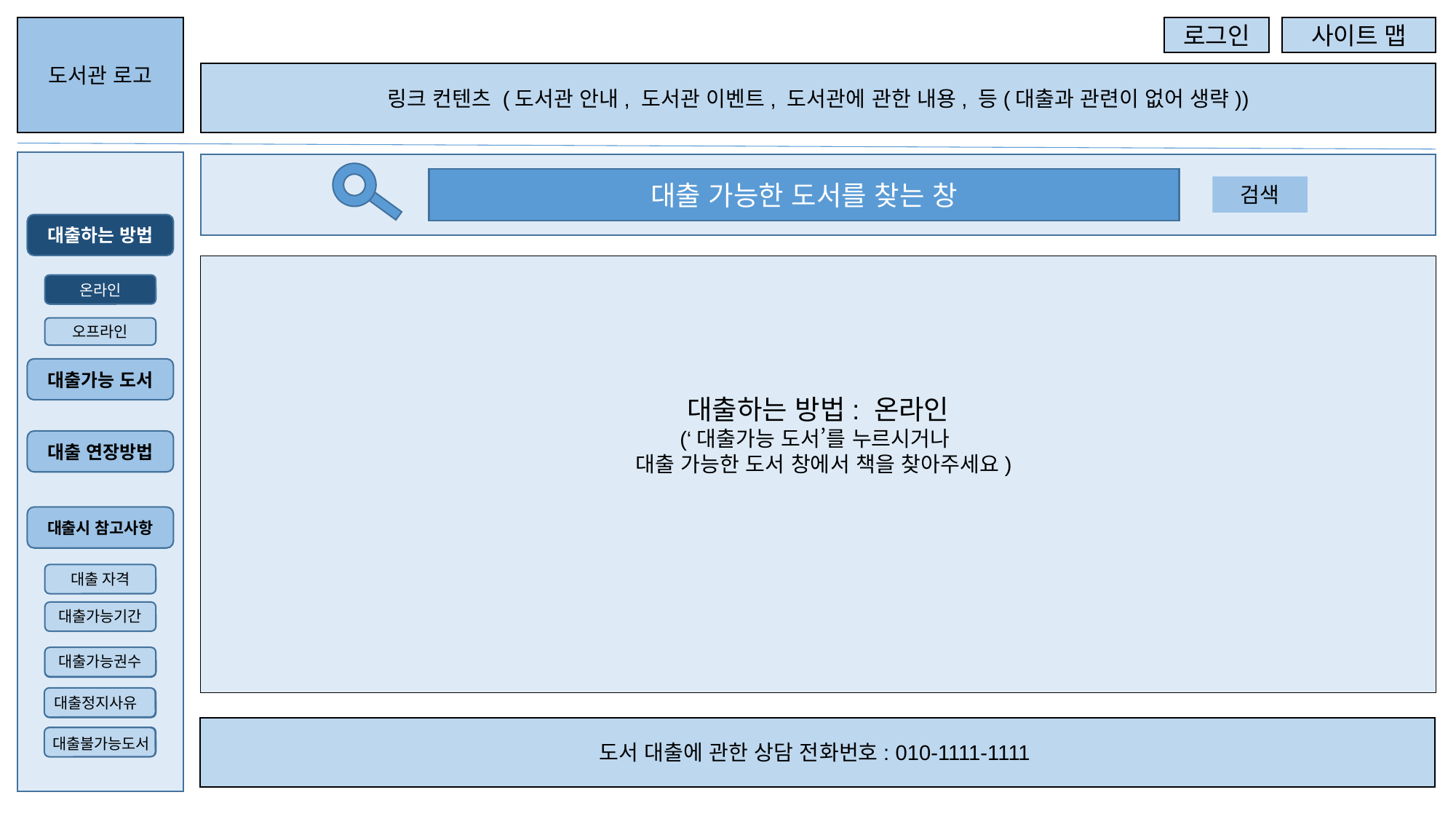

도서관 로고
로그인
사이트 맵
링크 컨텐츠 (도서관 안내, 도서관 이벤트, 도서관에 관한 내용, 등(대출과 관련이 없어 생략))

대출 가능한 도서를 찾는 창
검색

대출하는 방법

대출하는 방법: 온라인
(‘대출가능 도서’를 누르시거나
 대출 가능한 도서 창에서 책을 찾아주세요)

온라인
오프라인
대출가능 도서
대출 연장방법
대출시 참고사항
대출 자격
대출가능기간

대출가능권수

대출정지사유
도서 대출에 관한 상담 전화번호: 010-1111-1111

대출불가능도서